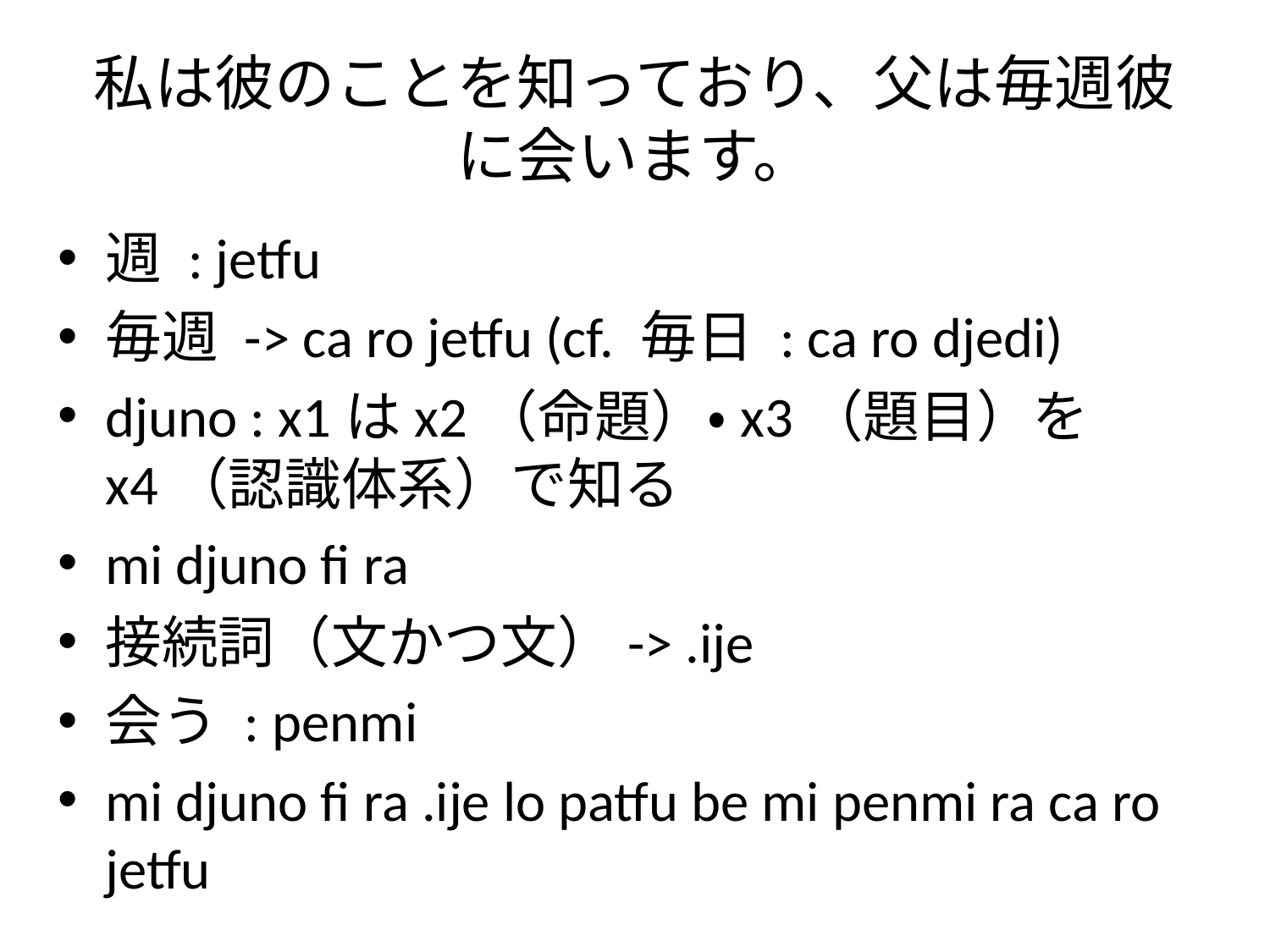

# 私は彼のことを知っており、父は毎週彼に会います。
週 : jetfu
毎週 -> ca ro jetfu (cf. 毎日 : ca ro djedi)
djuno : x1はx2（命題）・x3（題目）をx4（認識体系）で知る
mi djuno fi ra
接続詞（文かつ文）-> .ije
会う : penmi
mi djuno fi ra .ije lo patfu be mi penmi ra ca ro jetfu